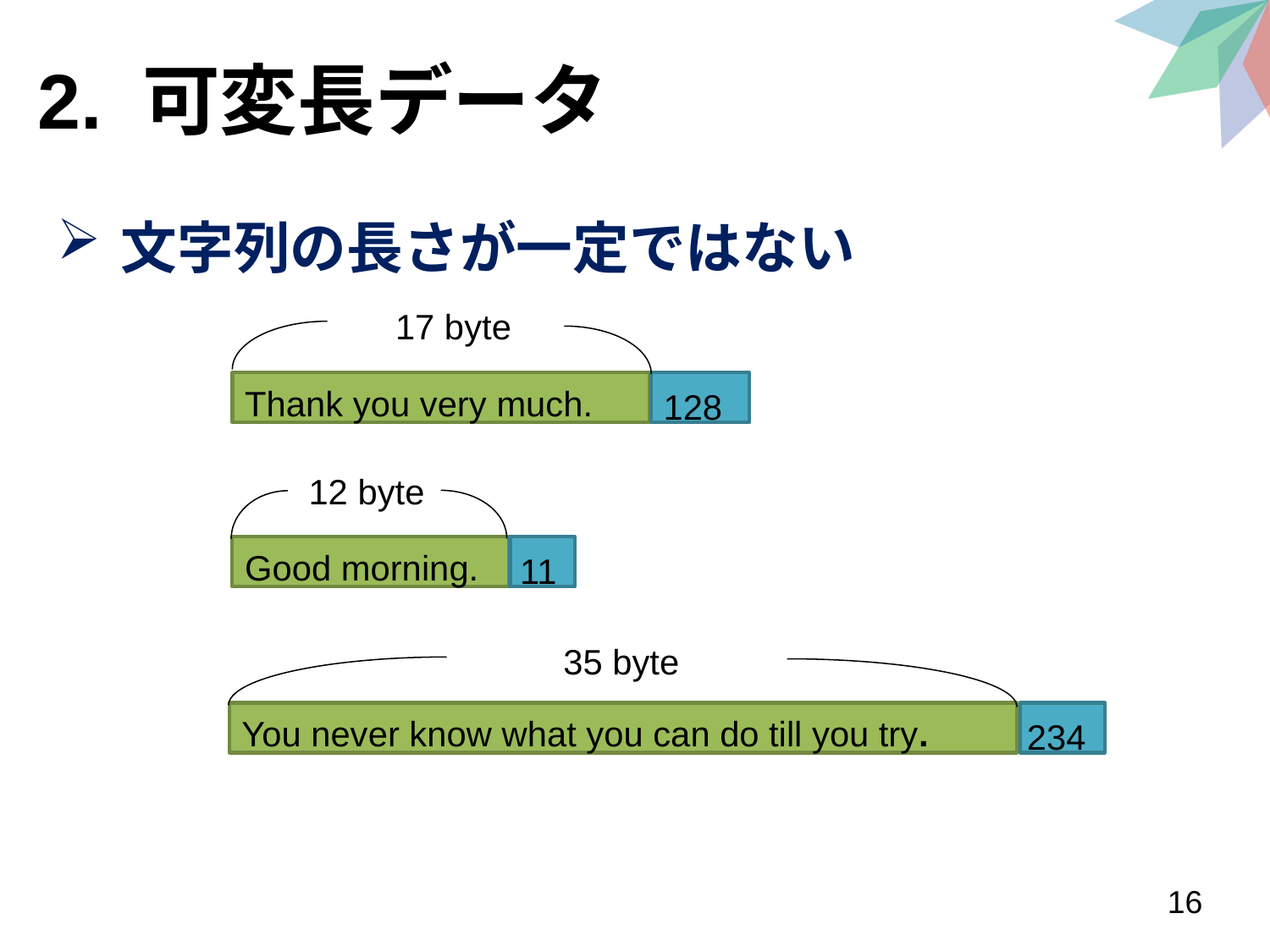

# 2. 可変長データ
文字列の長さが一定ではない
17 byte

Thank you very much.
128
12 byte

Good morning.
11
35 byte

You never know what you can do till you try.
234
16